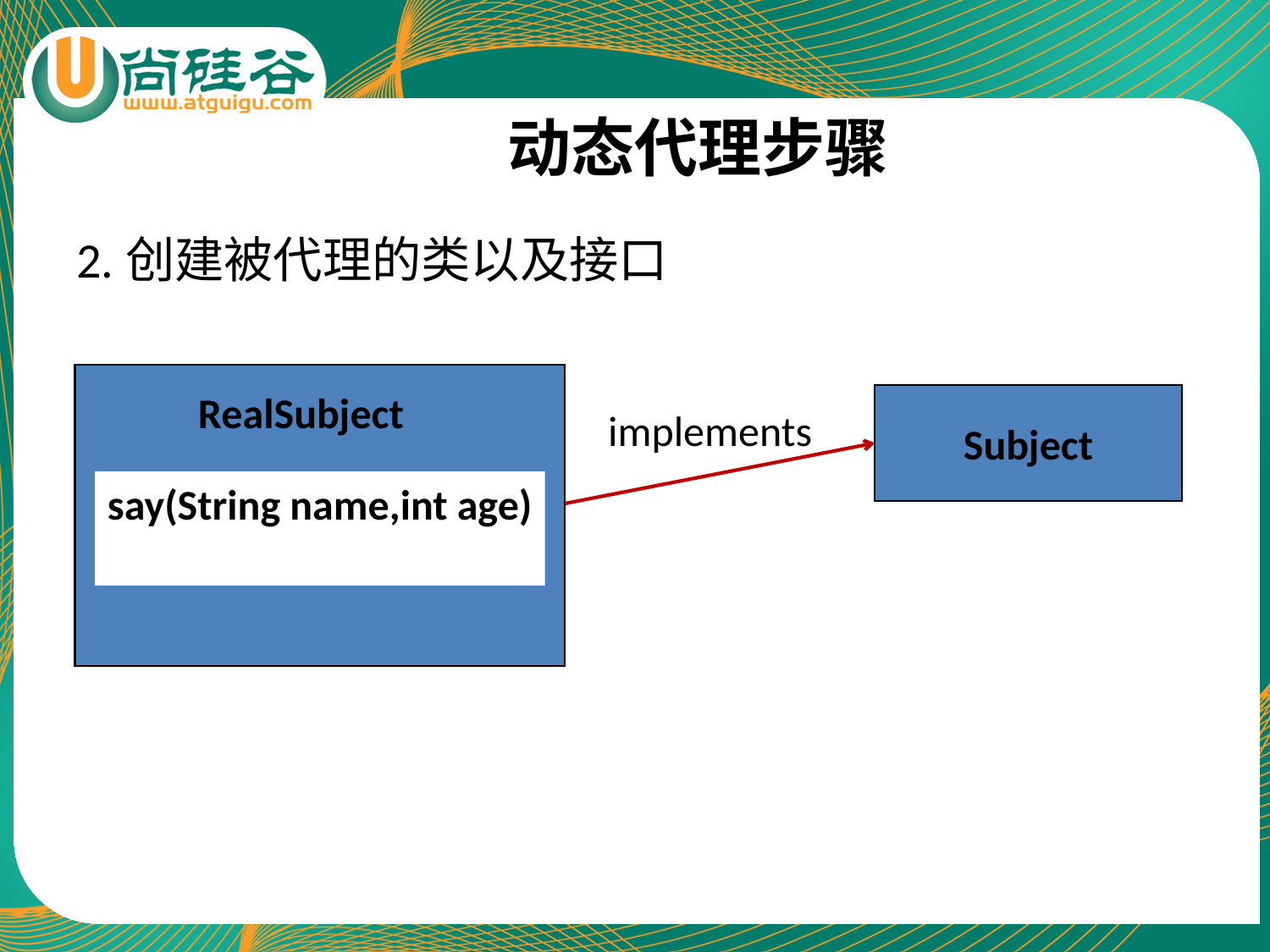

# 动态代理步骤
2.创建被代理的类以及接口

RealSubject
Subject
implements
say(String name,int age)